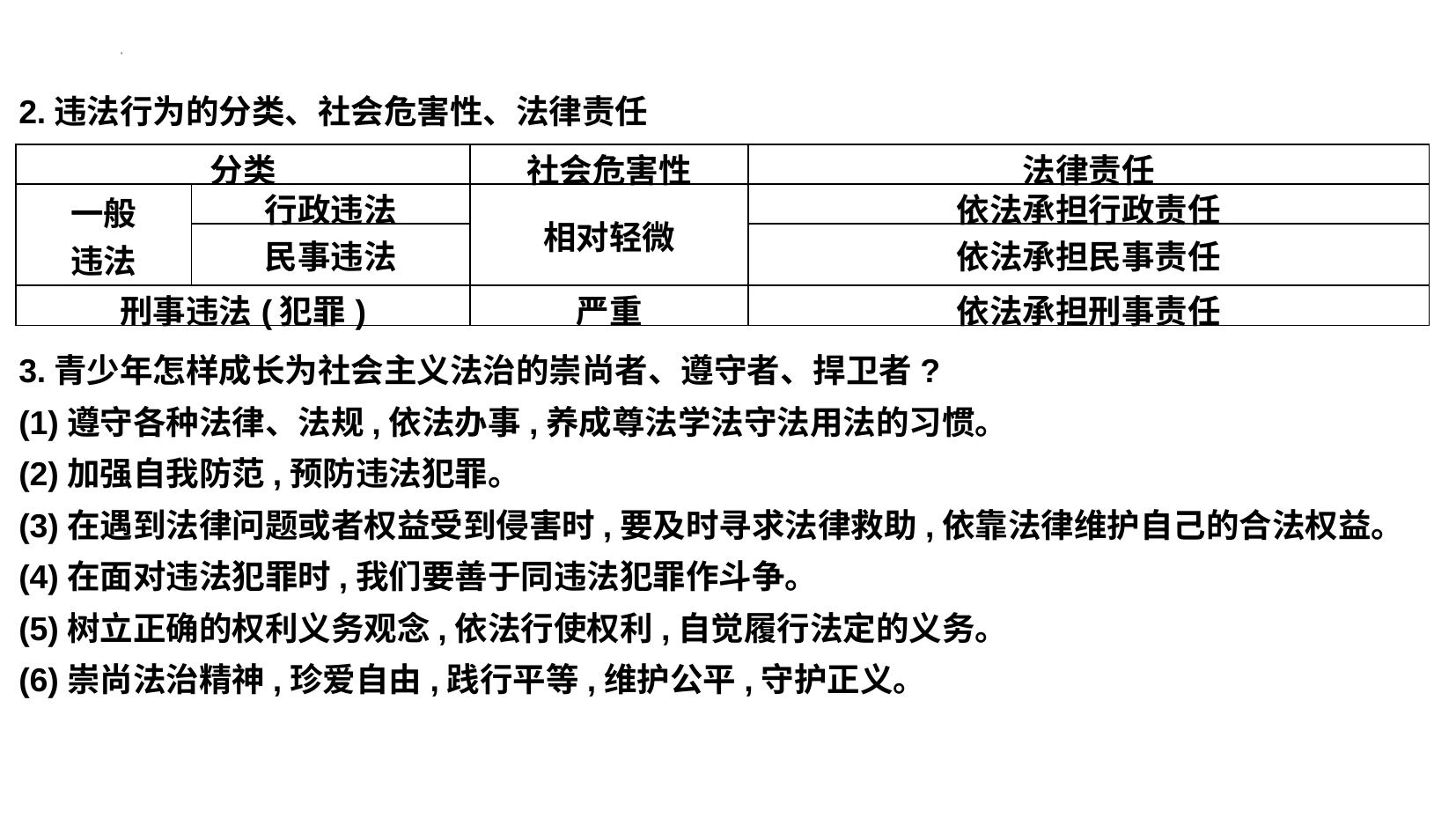

2.违法行为的分类、社会危害性、法律责任
| 分类 |  | 社会危害性 | 法律责任 |
| --- | --- | --- | --- |
| 一般 违法 | 行政违法 | 相对轻微 | 依法承担行政责任 |
|  | 民事违法 |  | 依法承担民事责任 |
| 刑事违法(犯罪) |  | 严重 | 依法承担刑事责任 |
3.青少年怎样成长为社会主义法治的崇尚者、遵守者、捍卫者?
(1)遵守各种法律、法规,依法办事,养成尊法学法守法用法的习惯。
(2)加强自我防范,预防违法犯罪。
(3)在遇到法律问题或者权益受到侵害时,要及时寻求法律救助,依靠法律维护自己的合法权益。
(4)在面对违法犯罪时,我们要善于同违法犯罪作斗争。
(5)树立正确的权利义务观念,依法行使权利,自觉履行法定的义务。
(6)崇尚法治精神,珍爱自由,践行平等,维护公平,守护正义。